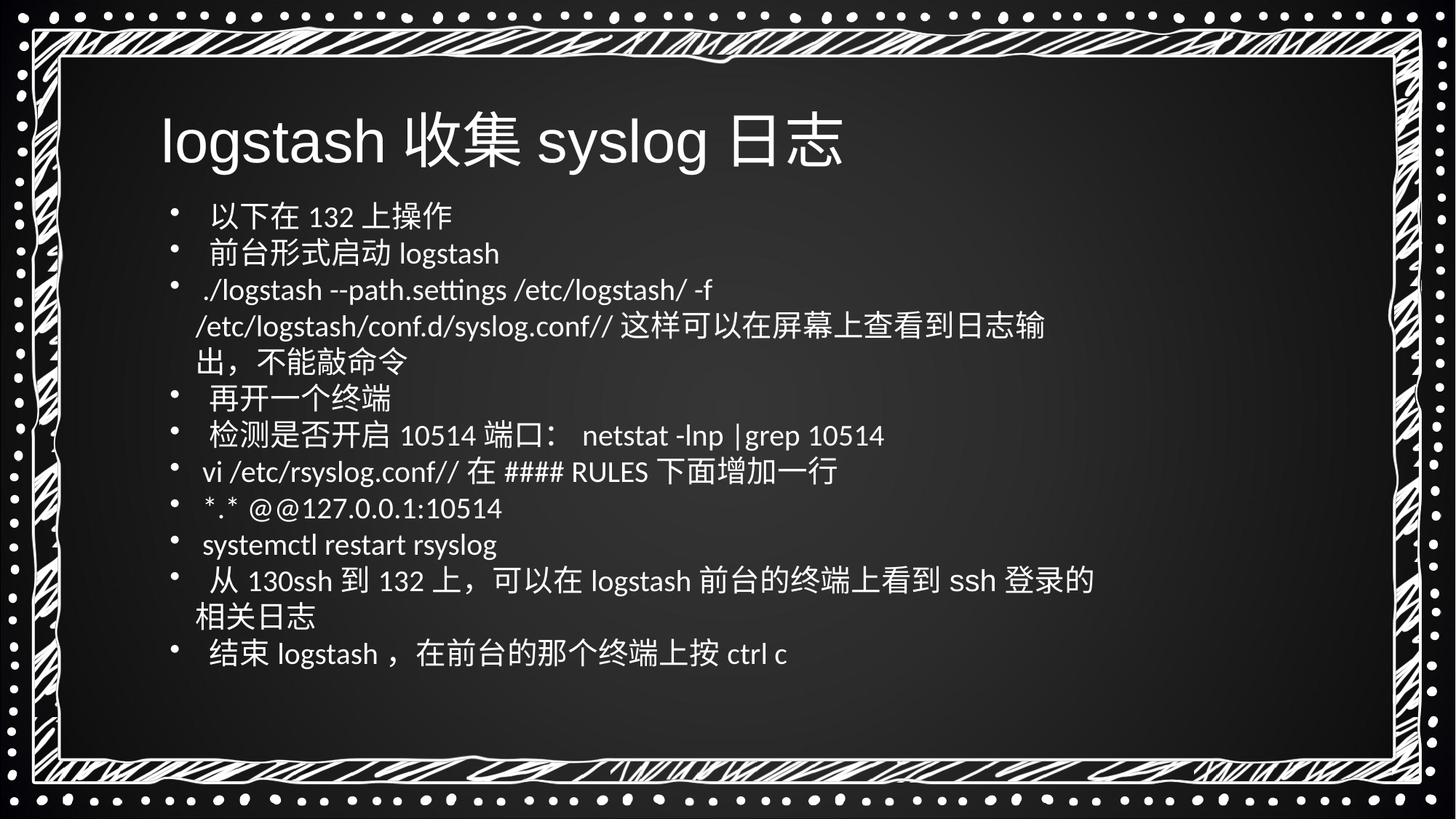

logstash收集syslog日志
 以下在132上操作
 前台形式启动logstash
 ./logstash --path.settings /etc/logstash/ -f /etc/logstash/conf.d/syslog.conf//这样可以在屏幕上查看到日志输出，不能敲命令
 再开一个终端
 检测是否开启10514端口：netstat -lnp |grep 10514
 vi /etc/rsyslog.conf//在#### RULES下面增加一行
 *.* @@127.0.0.1:10514
 systemctl restart rsyslog
 从130ssh到132上，可以在logstash前台的终端上看到ssh登录的相关日志
 结束logstash，在前台的那个终端上按ctrl c